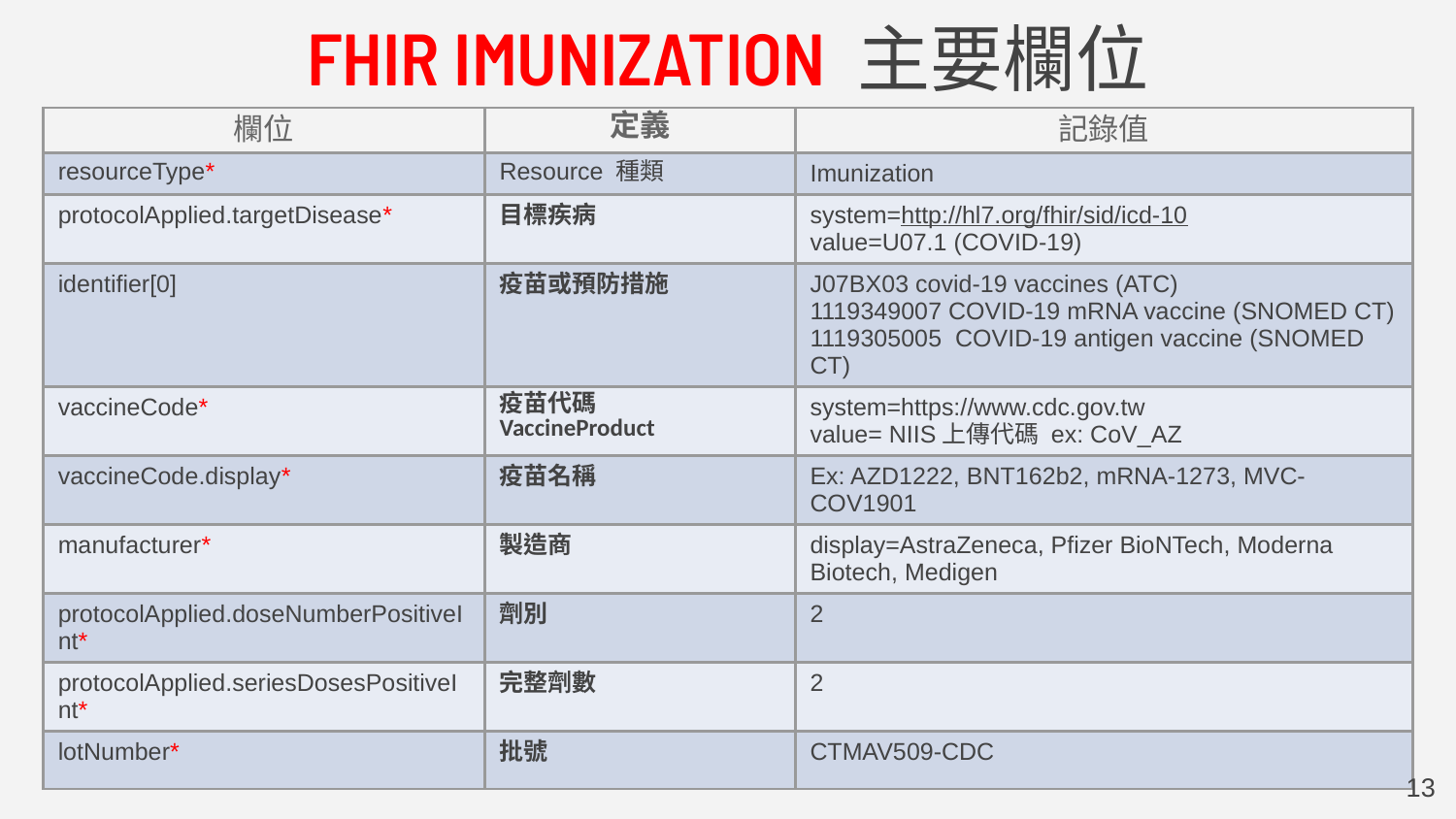

FHIR IMUNIZATION 主要欄位
| 欄位 | 定義 | 記錄值 |
| --- | --- | --- |
| resourceType\* | Resource 種類 | Imunization |
| protocolApplied.targetDisease\* | 目標疾病 | system=http://hl7.org/fhir/sid/icd-10 value=U07.1 (COVID-19) |
| identifier[0] | 疫苗或預防措施 | J07BX03 covid-19 vaccines (ATC) 1119349007 COVID-19 mRNA vaccine (SNOMED CT) 1119305005 COVID-19 antigen vaccine (SNOMED CT) |
| vaccineCode\* | 疫苗代碼 VaccineProduct | system=https://www.cdc.gov.tw value= NIIS上傳代碼 ex: CoV\_AZ |
| vaccineCode.display\* | 疫苗名稱 | Ex: AZD1222, BNT162b2, mRNA-1273, MVC-COV1901 |
| manufacturer\* | 製造商 | display=AstraZeneca, Pfizer BioNTech, Moderna Biotech, Medigen |
| protocolApplied.doseNumberPositiveInt\* | 劑別 | 2 |
| protocolApplied.seriesDosesPositiveInt\* | 完整劑數 | 2 |
| lotNumber\* | 批號 | CTMAV509-CDC |
13